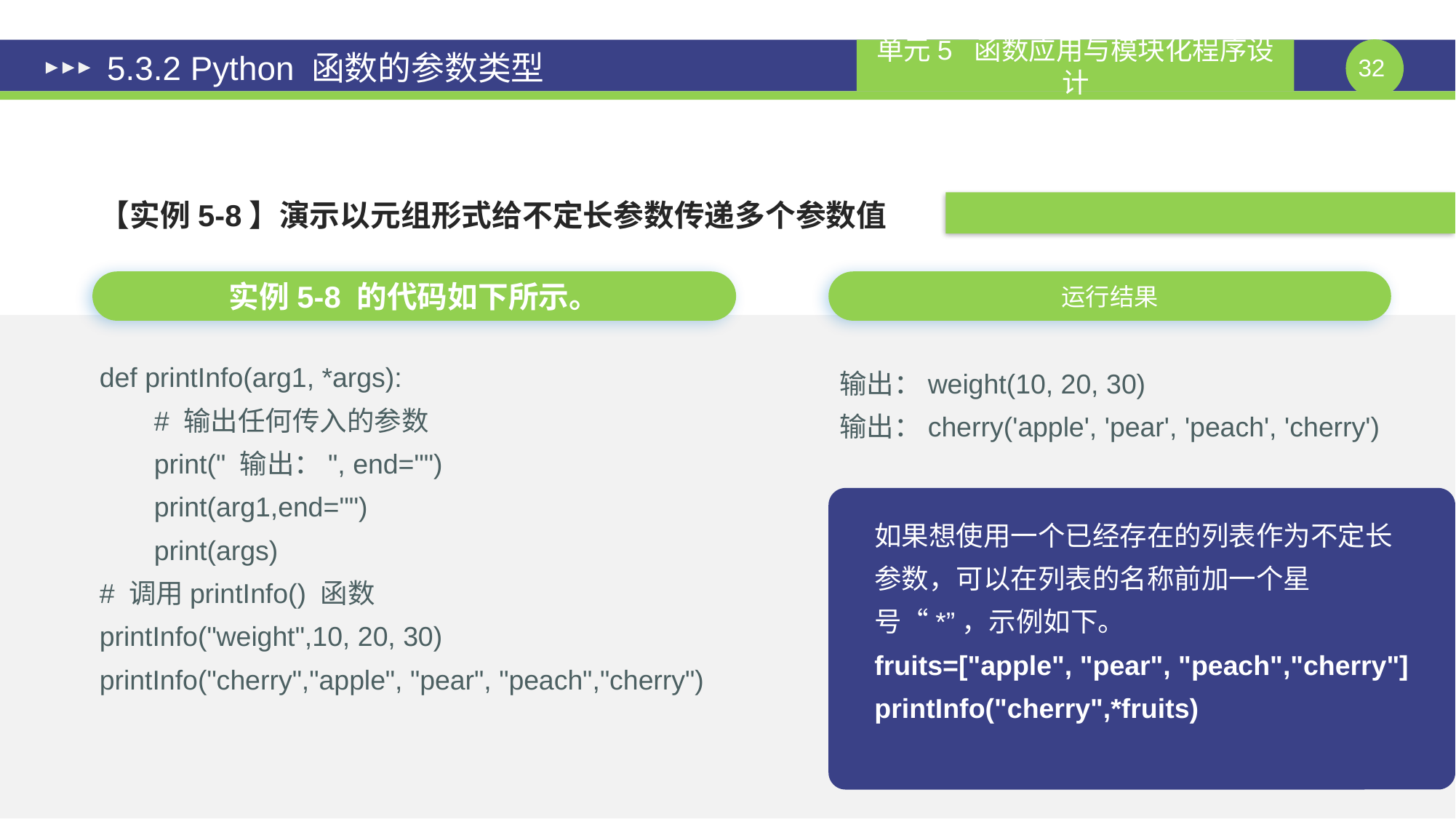

# 5.3.2 Python 函数的参数类型
【实例5-8】演示以元组形式给不定长参数传递多个参数值

实例5-8 的代码如下所示。
运行结果

def printInfo(arg1, *args):
	# 输出任何传入的参数
	print(" 输出：", end="")
	print(arg1,end="")
	print(args)
# 调用printInfo() 函数
printInfo("weight",10, 20, 30)
printInfo("cherry","apple", "pear", "peach","cherry")
输出：weight(10, 20, 30)
输出：cherry('apple', 'pear', 'peach', 'cherry')

如果想使用一个已经存在的列表作为不定长参数，可以在列表的名称前加一个星号“*”，示例如下。
fruits=["apple", "pear", "peach","cherry"]
printInfo("cherry",*fruits)